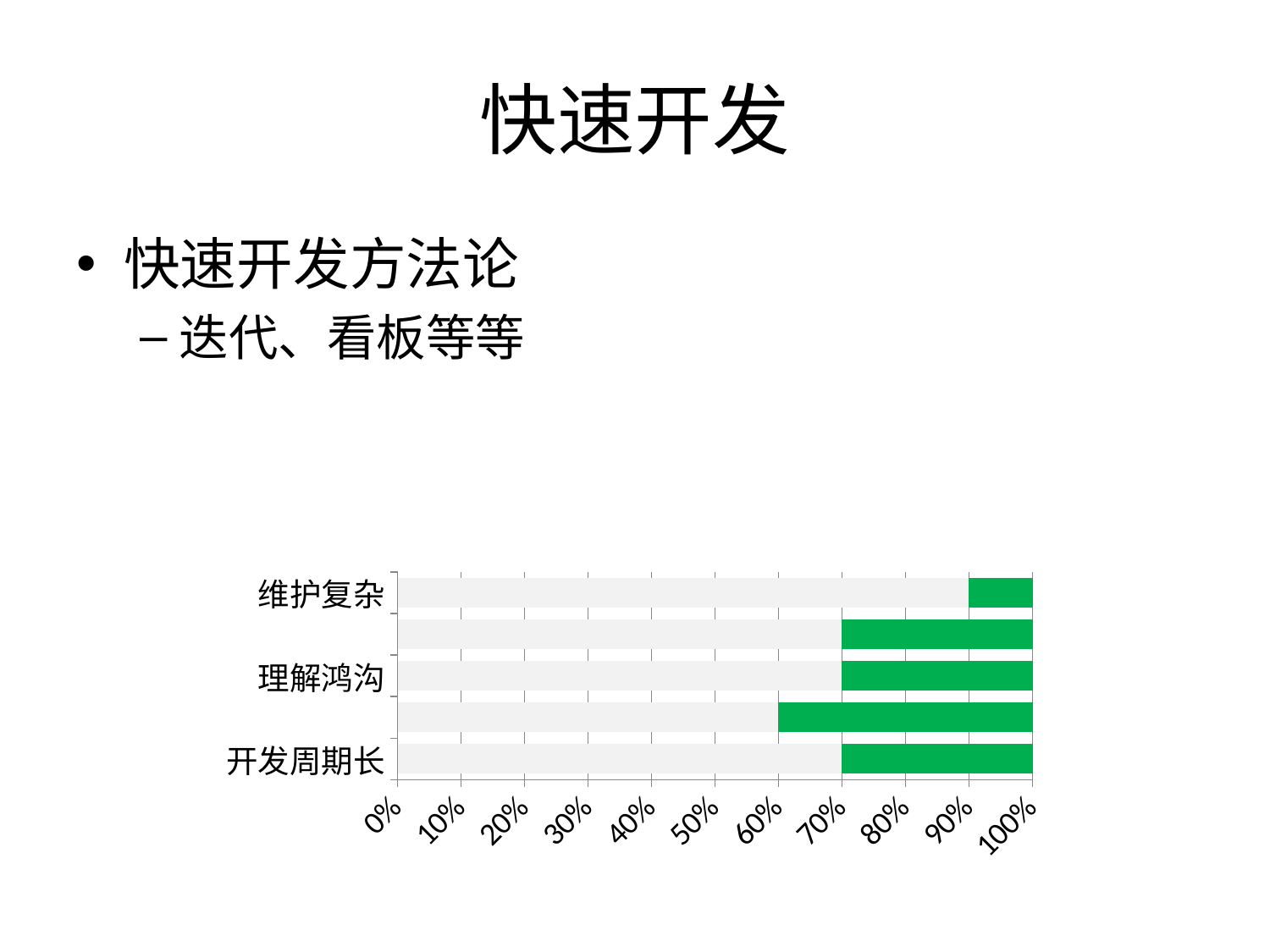

# 快速开发
快速开发方法论
迭代、看板等等

### Chart

| Category | 整体 | 改善 |
|---|---|---|
| 开发周期长 | 70.0 | 30.0 |
| 开发代价高 | 60.0 | 40.0 |
| 理解鸿沟 | 70.0 | 30.0 |
| 变更敏感 | 70.0 | 30.0 |
| 维护复杂 | 90.0 | 10.0 |